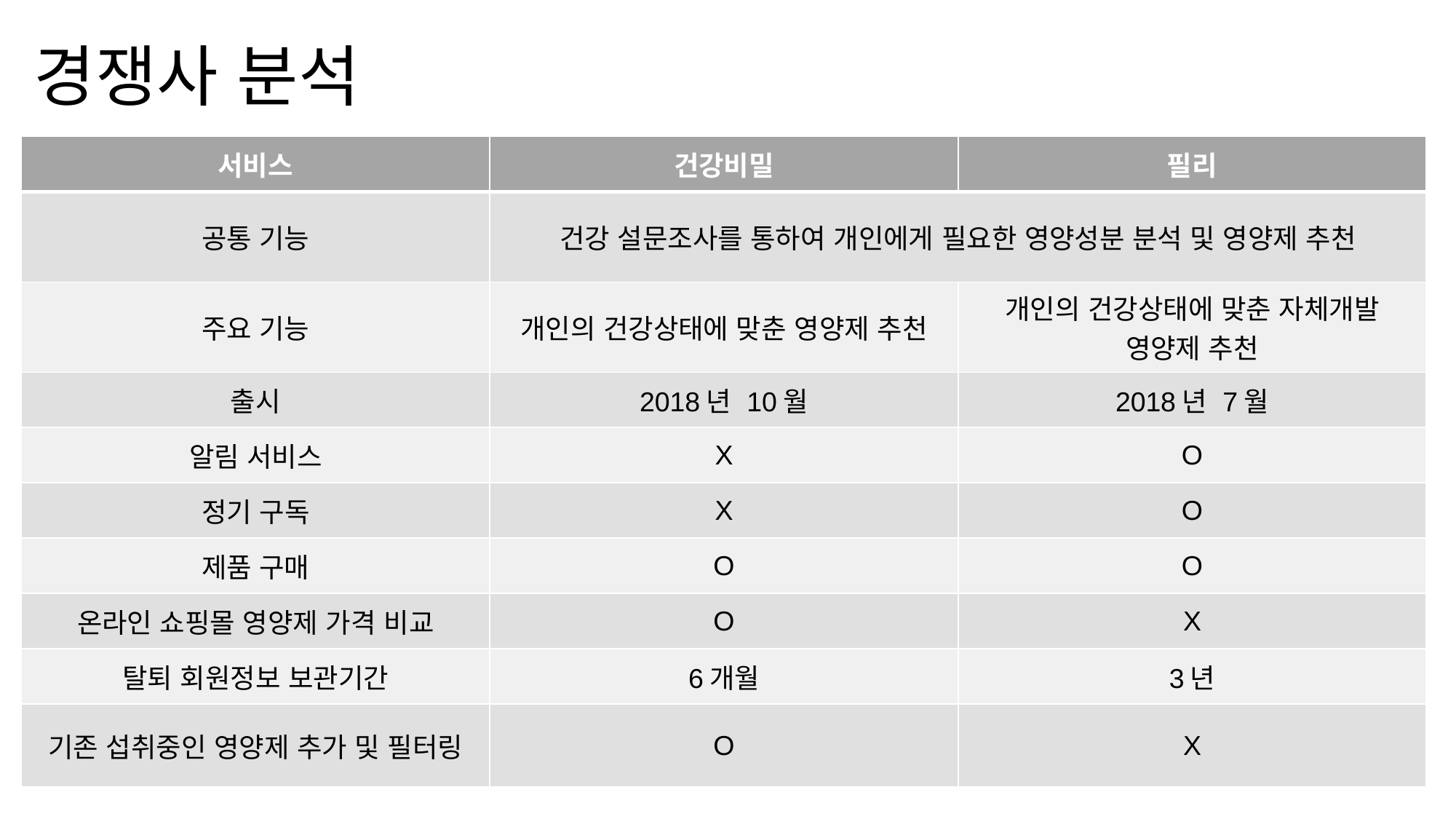

# 경쟁사 분석
| 서비스 | 건강비밀 | 필리 |
| --- | --- | --- |
| 공통 기능 | 건강 설문조사를 통하여 개인에게 필요한 영양성분 분석 및 영양제 추천 |  |
| 주요 기능 | 개인의 건강상태에 맞춘 영양제 추천 | 개인의 건강상태에 맞춘 자체개발 영양제 추천 |
| 출시 | 2018년 10월 | 2018년 7월 |
| 알림 서비스 | X | O |
| 정기 구독 | X | O |
| 제품 구매 | O | O |
| 온라인 쇼핑몰 영양제 가격 비교 | O | X |
| 탈퇴 회원정보 보관기간 | 6개월 | 3년 |
| 기존 섭취중인 영양제 추가 및 필터링 | O | X |